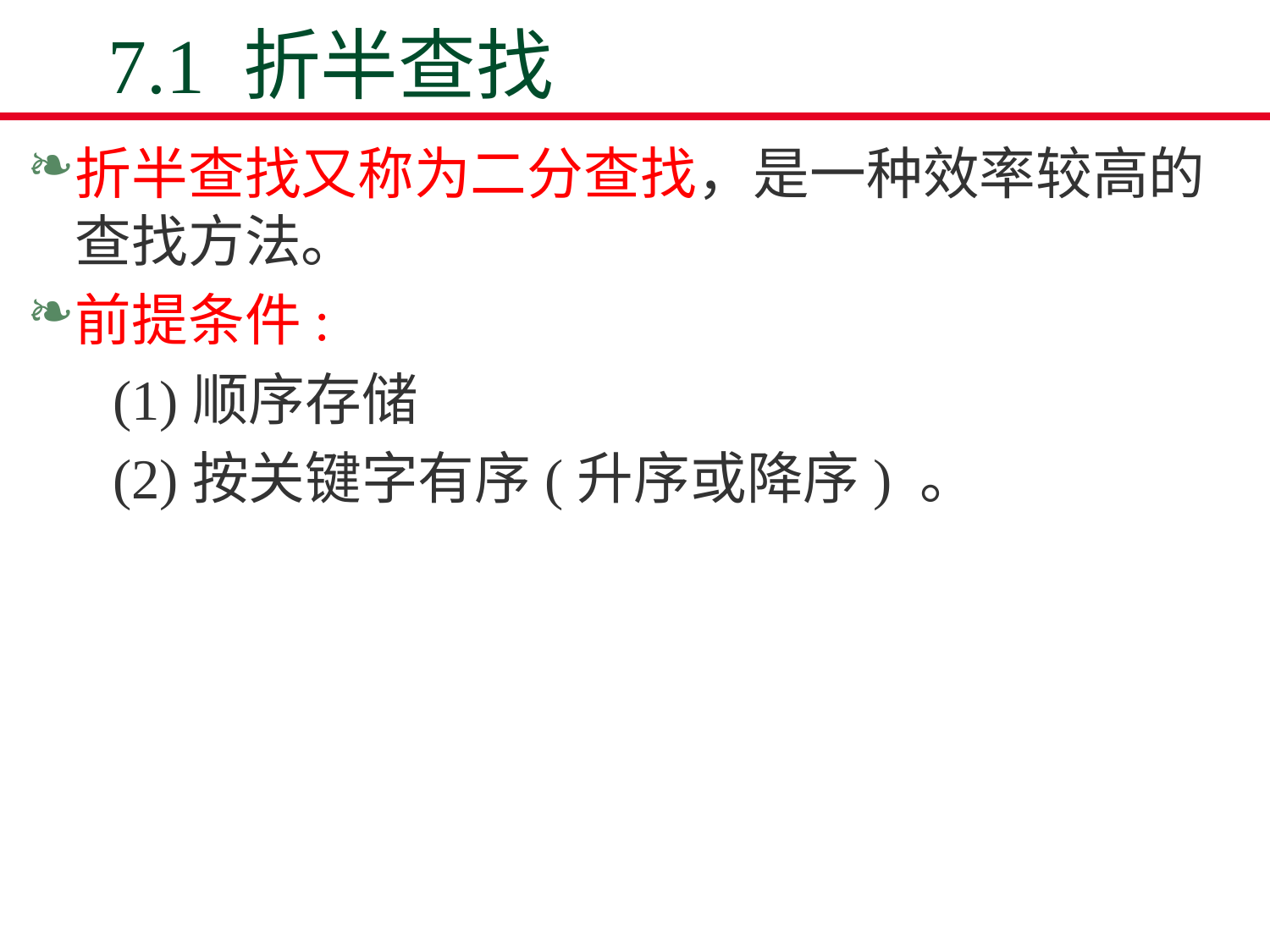

# 7.1 折半查找
折半查找又称为二分查找，是一种效率较高的查找方法。
前提条件:
      (1)顺序存储
      (2)按关键字有序(升序或降序) 。